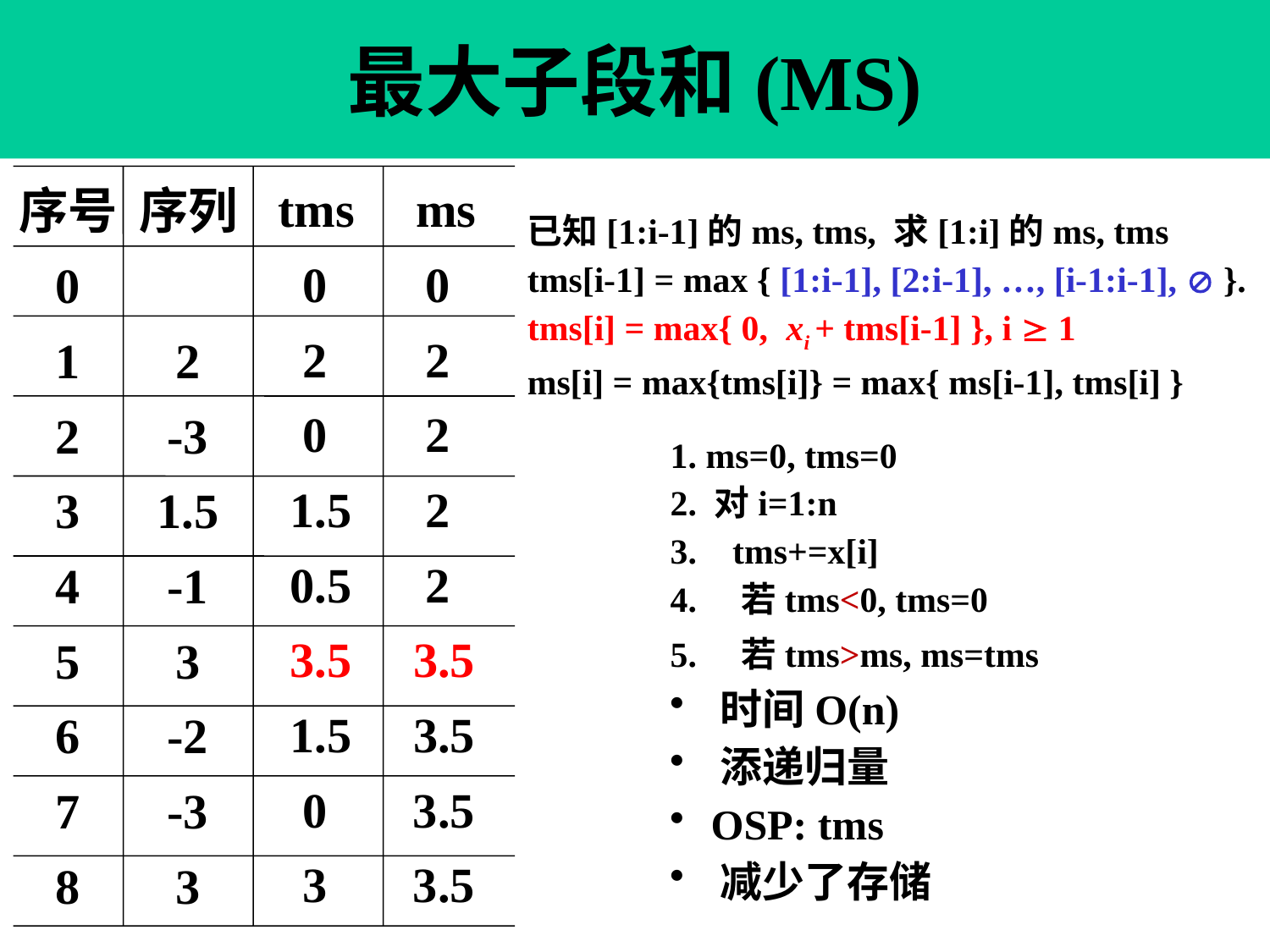

# 最大子段和(MS)

     tms     ms
       0        0
       2        2
       0        2
      1.5      2
      0.5      2
      3.5     3.5
      1.5     3.5
       0       3.5
       3       3.5
序号
0
1
2
3
4
5
6
7
8
序列

2
-3
1.5
-1
3
-2
-3
3
已知[1:i-1]的ms, tms, 求[1:i]的ms, tms
tms[i-1] = max { [1:i-1], [2:i-1], …, [i-1:i-1], ∅ }.
tms[i] = max{ 0,  xi + tms[i-1] }, i ≥ 1
ms[i] = max{tms[i]} = max{ ms[i-1], tms[i] }

1. ms=0, tms=0
2. 对i=1:n
3.    tms+=x[i]
4.    若tms<0, tms=0
5.    若tms>ms, ms=tms
 时间O(n)
 添递归量
 OSP: tms
 减少了存储